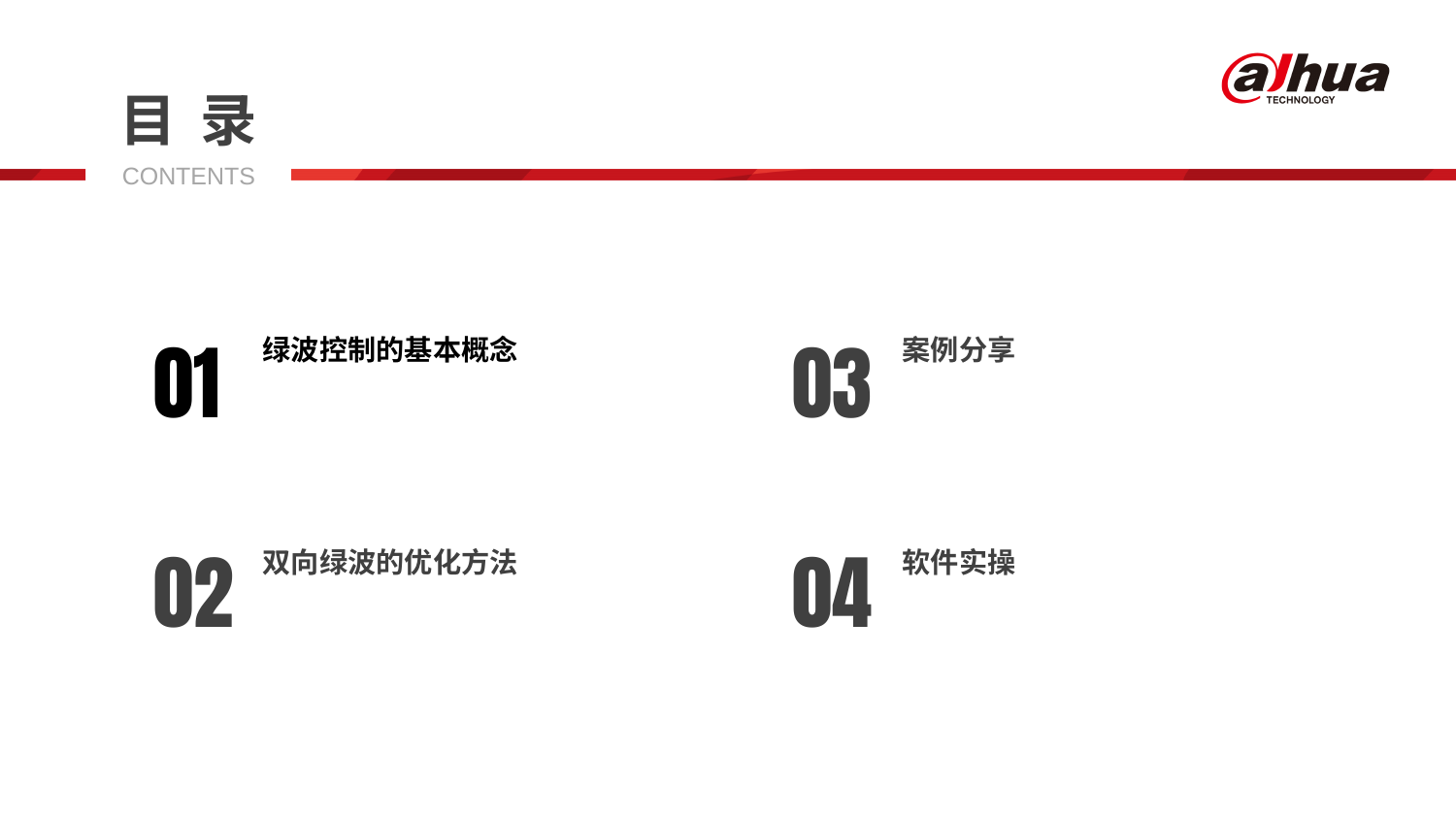

01
03
绿波控制的基本概念
案例分享
02
04
双向绿波的优化方法
软件实操